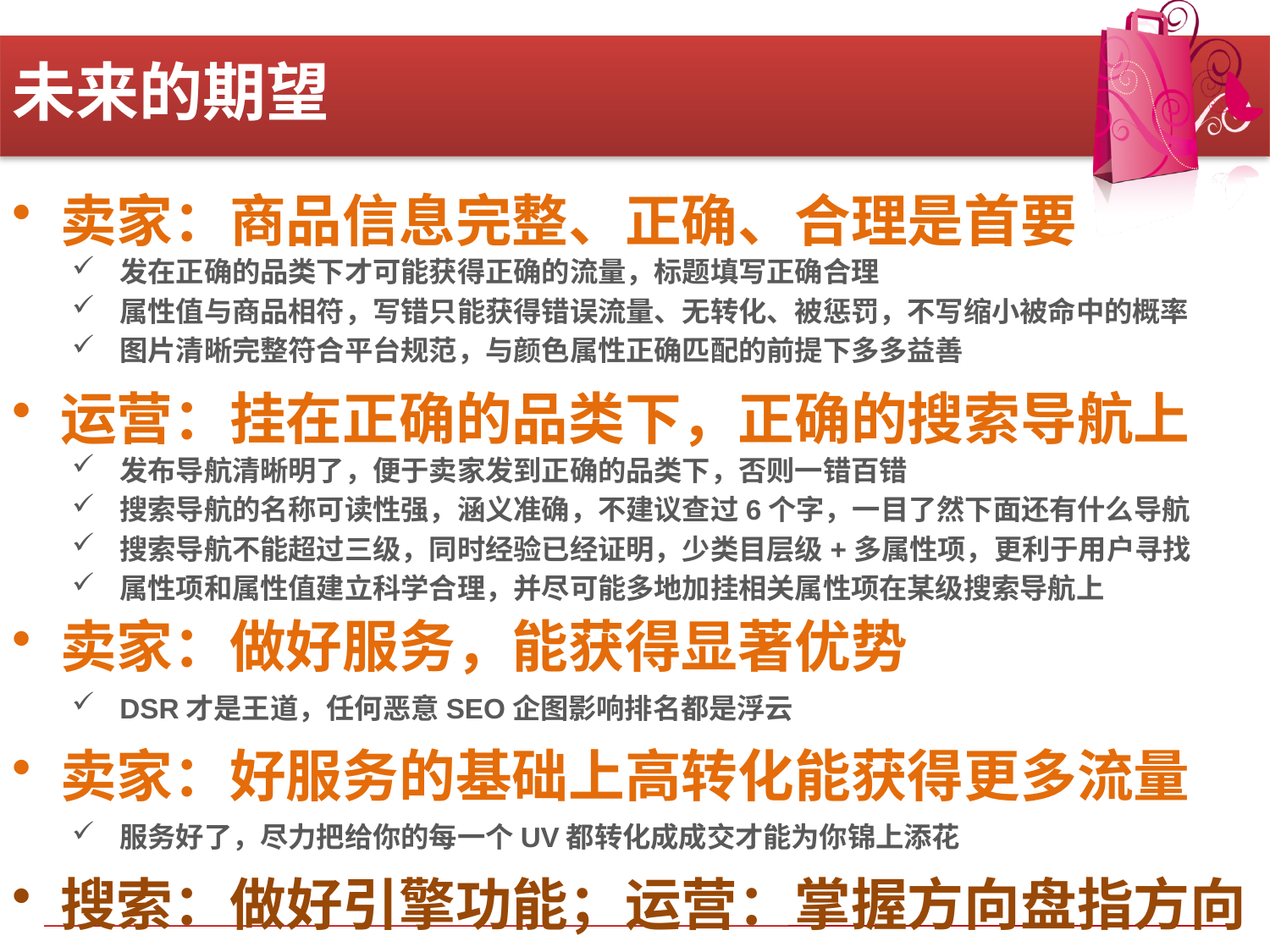

# 未来的期望
卖家：商品信息完整、正确、合理是首要
发在正确的品类下才可能获得正确的流量，标题填写正确合理
属性值与商品相符，写错只能获得错误流量、无转化、被惩罚，不写缩小被命中的概率
图片清晰完整符合平台规范，与颜色属性正确匹配的前提下多多益善

运营：挂在正确的品类下，正确的搜索导航上
发布导航清晰明了，便于卖家发到正确的品类下，否则一错百错
搜索导航的名称可读性强，涵义准确，不建议查过6个字，一目了然下面还有什么导航
搜索导航不能超过三级，同时经验已经证明，少类目层级+多属性项，更利于用户寻找
属性项和属性值建立科学合理，并尽可能多地加挂相关属性项在某级搜索导航上
卖家：做好服务，能获得显著优势
DSR才是王道，任何恶意SEO企图影响排名都是浮云
卖家：好服务的基础上高转化能获得更多流量
服务好了，尽力把给你的每一个UV都转化成成交才能为你锦上添花
搜索：做好引擎功能；运营：掌握方向盘指方向